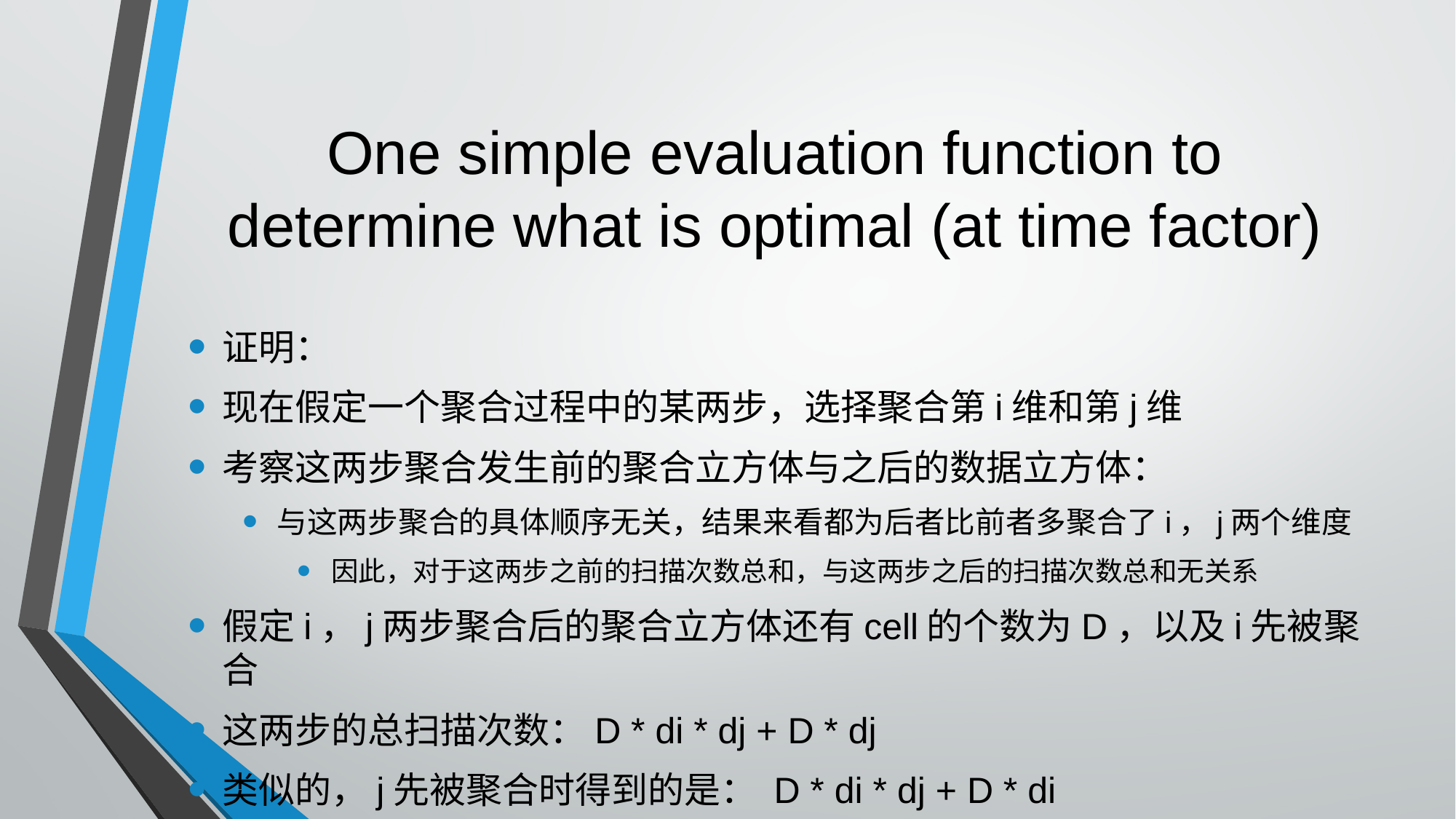

# One simple evaluation function to determine what is optimal (at time factor)
证明：
现在假定一个聚合过程中的某两步，选择聚合第i维和第j维
考察这两步聚合发生前的聚合立方体与之后的数据立方体：
与这两步聚合的具体顺序无关，结果来看都为后者比前者多聚合了i，j两个维度
因此，对于这两步之前的扫描次数总和，与这两步之后的扫描次数总和无关系
假定i，j两步聚合后的聚合立方体还有cell的个数为D，以及i先被聚合
这两步的总扫描次数：D * di * dj + D * dj
类似的，j先被聚合时得到的是： D * di * dj + D * di